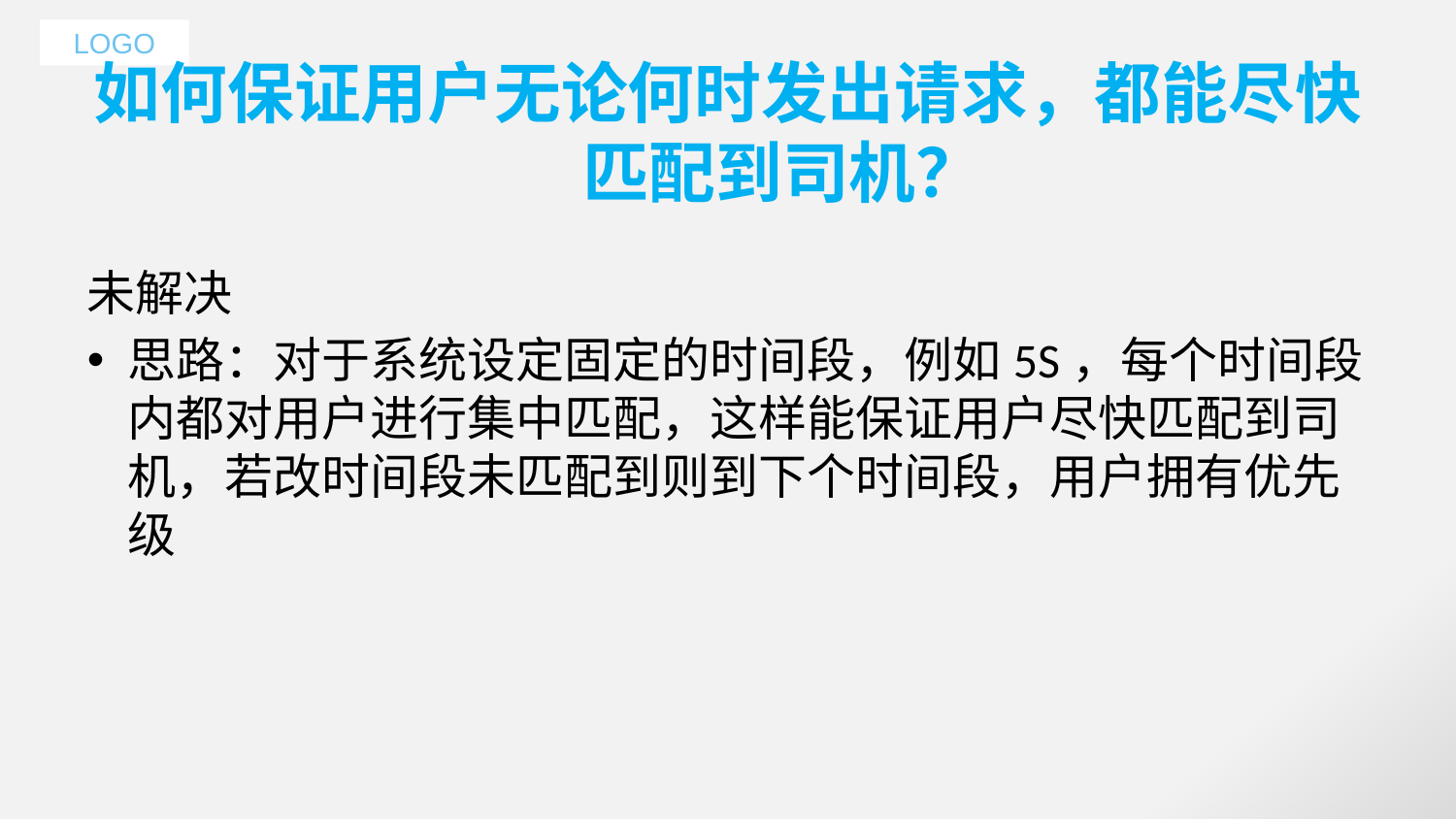

# 如何保证用户无论何时发出请求，都能尽快匹配到司机？
未解决
思路：对于系统设定固定的时间段，例如5S，每个时间段内都对用户进行集中匹配，这样能保证用户尽快匹配到司机，若改时间段未匹配到则到下个时间段，用户拥有优先级